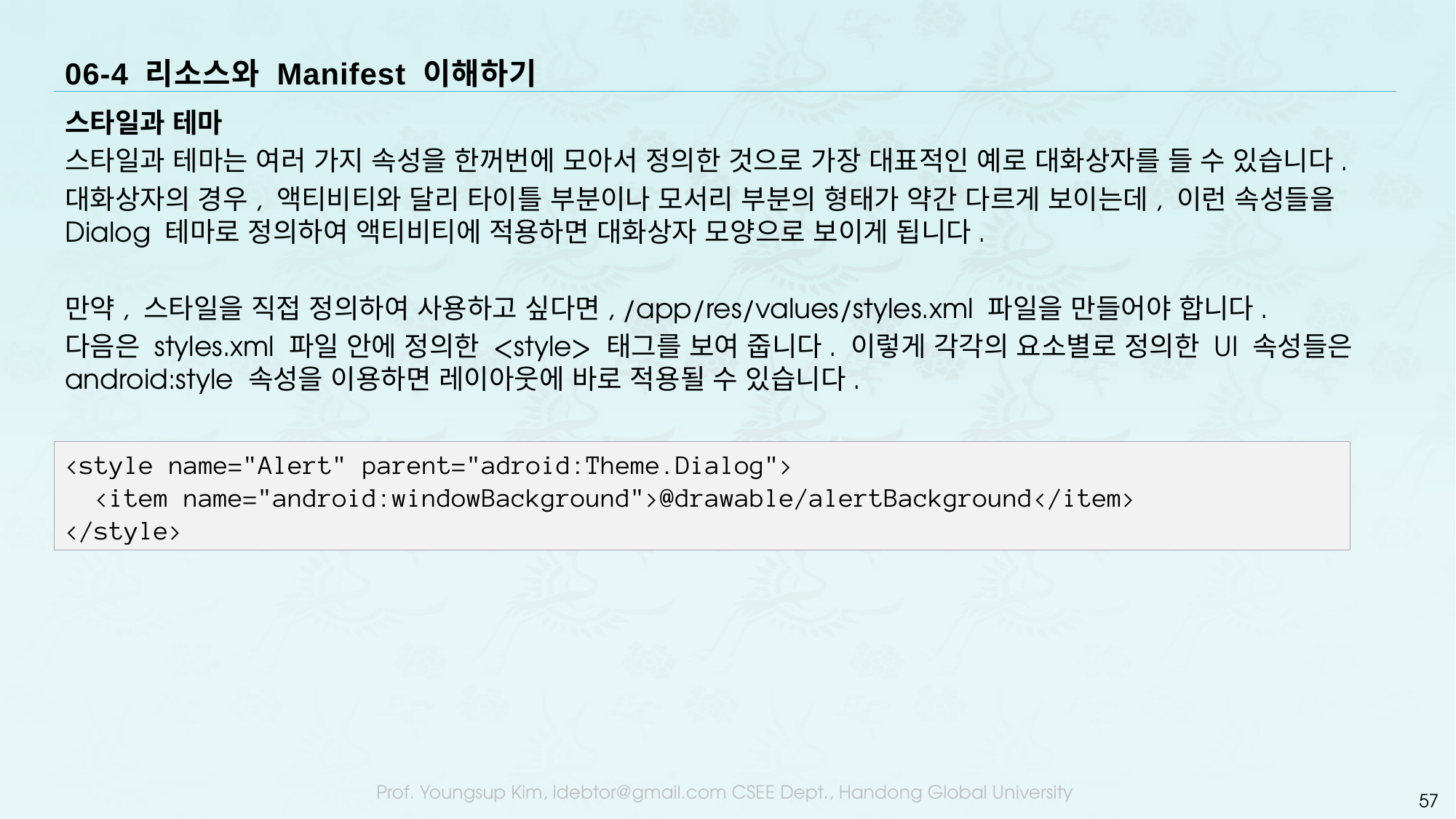

# 06-4 리소스와 Manifest 이해하기
스타일과 테마
스타일과 테마는 여러 가지 속성을 한꺼번에 모아서 정의한 것으로 가장 대표적인 예로 대화상자를 들 수 있습니다.
대화상자의 경우, 액티비티와 달리 타이틀 부분이나 모서리 부분의 형태가 약간 다르게 보이는데, 이런 속성들을 Dialog 테마로 정의하여 액티비티에 적용하면 대화상자 모양으로 보이게 됩니다.

만약, 스타일을 직접 정의하여 사용하고 싶다면, /app/res/values/styles.xml 파일을 만들어야 합니다.
다음은 styles.xml 파일 안에 정의한 <style> 태그를 보여 줍니다. 이렇게 각각의 요소별로 정의한 UI 속성들은 android:style 속성을 이용하면 레이아웃에 바로 적용될 수 있습니다.

<style name="Alert" parent="adroid:Theme.Dialog">
  <item name="android:windowBackground">@drawable/alertBackground</item>
</style>
57